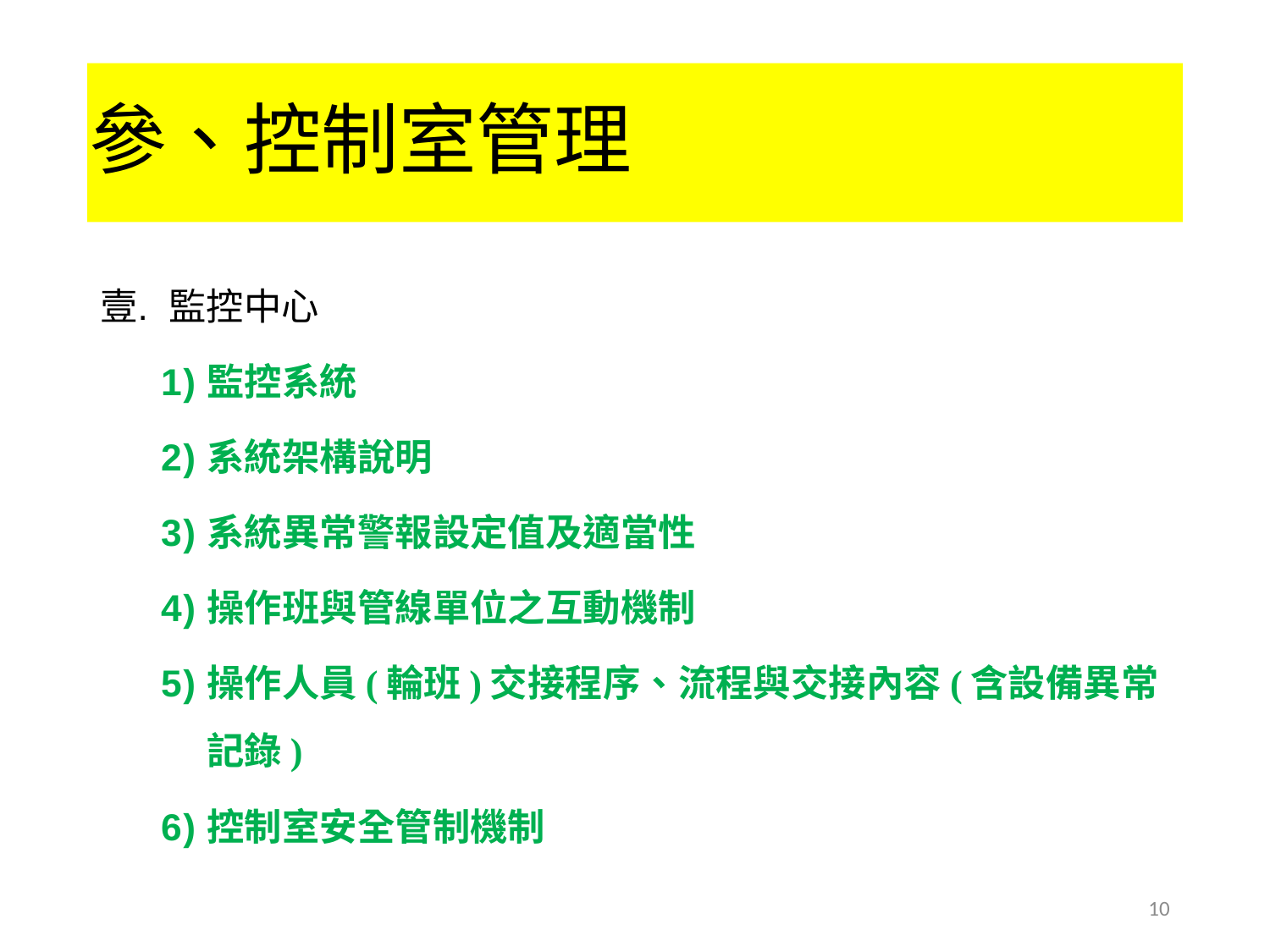

# 參、控制室管理
監控中心
監控系統
系統架構說明
系統異常警報設定值及適當性
操作班與管線單位之互動機制
操作人員(輪班)交接程序、流程與交接內容(含設備異常記錄)
控制室安全管制機制

10